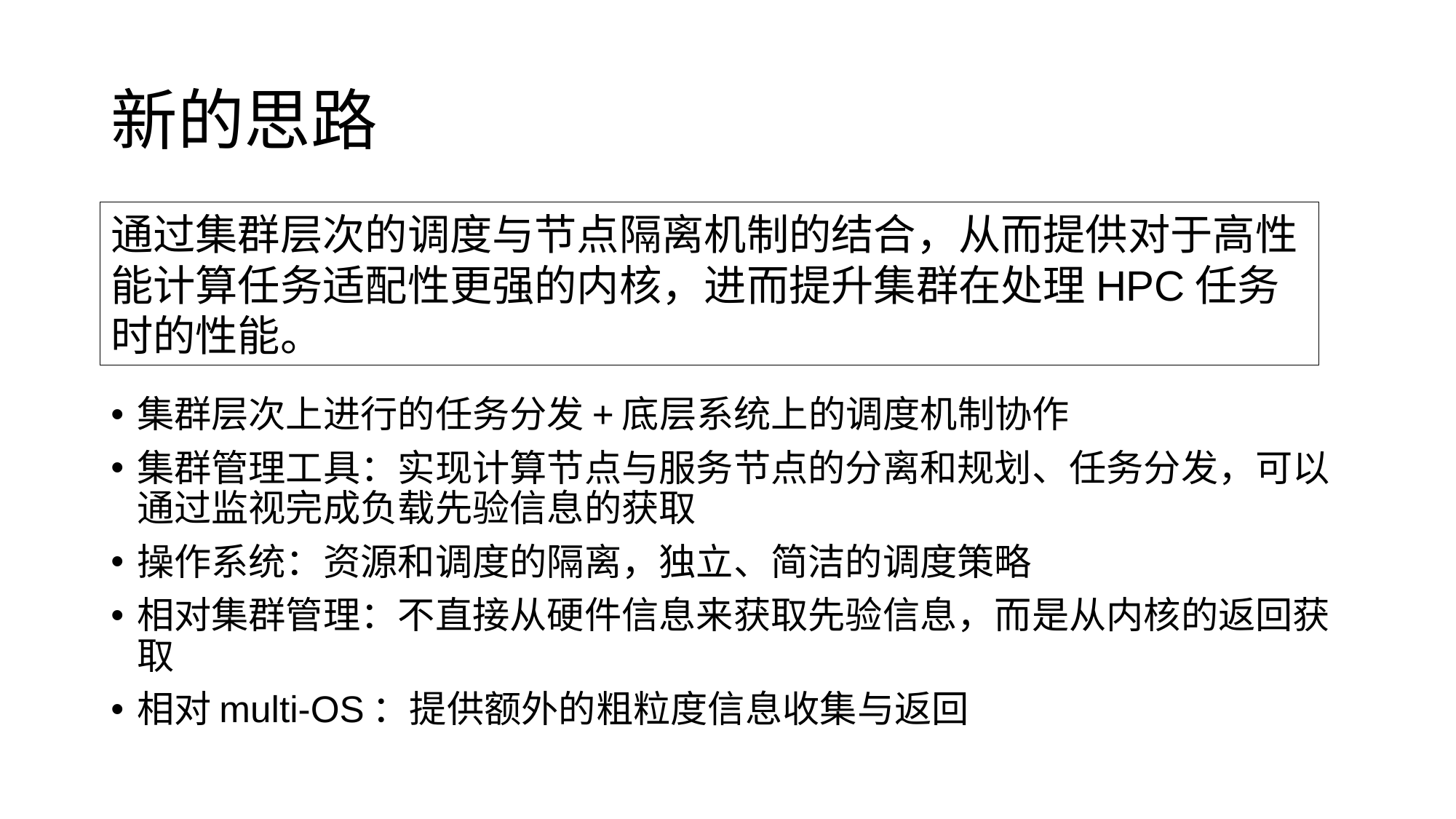

# 新的思路
通过集群层次的调度与节点隔离机制的结合，从而提供对于高性能计算任务适配性更强的内核，进而提升集群在处理HPC任务时的性能。
集群层次上进行的任务分发+底层系统上的调度机制协作
集群管理工具：实现计算节点与服务节点的分离和规划、任务分发，可以通过监视完成负载先验信息的获取
操作系统：资源和调度的隔离，独立、简洁的调度策略
相对集群管理：不直接从硬件信息来获取先验信息，而是从内核的返回获取
相对multi-OS：提供额外的粗粒度信息收集与返回